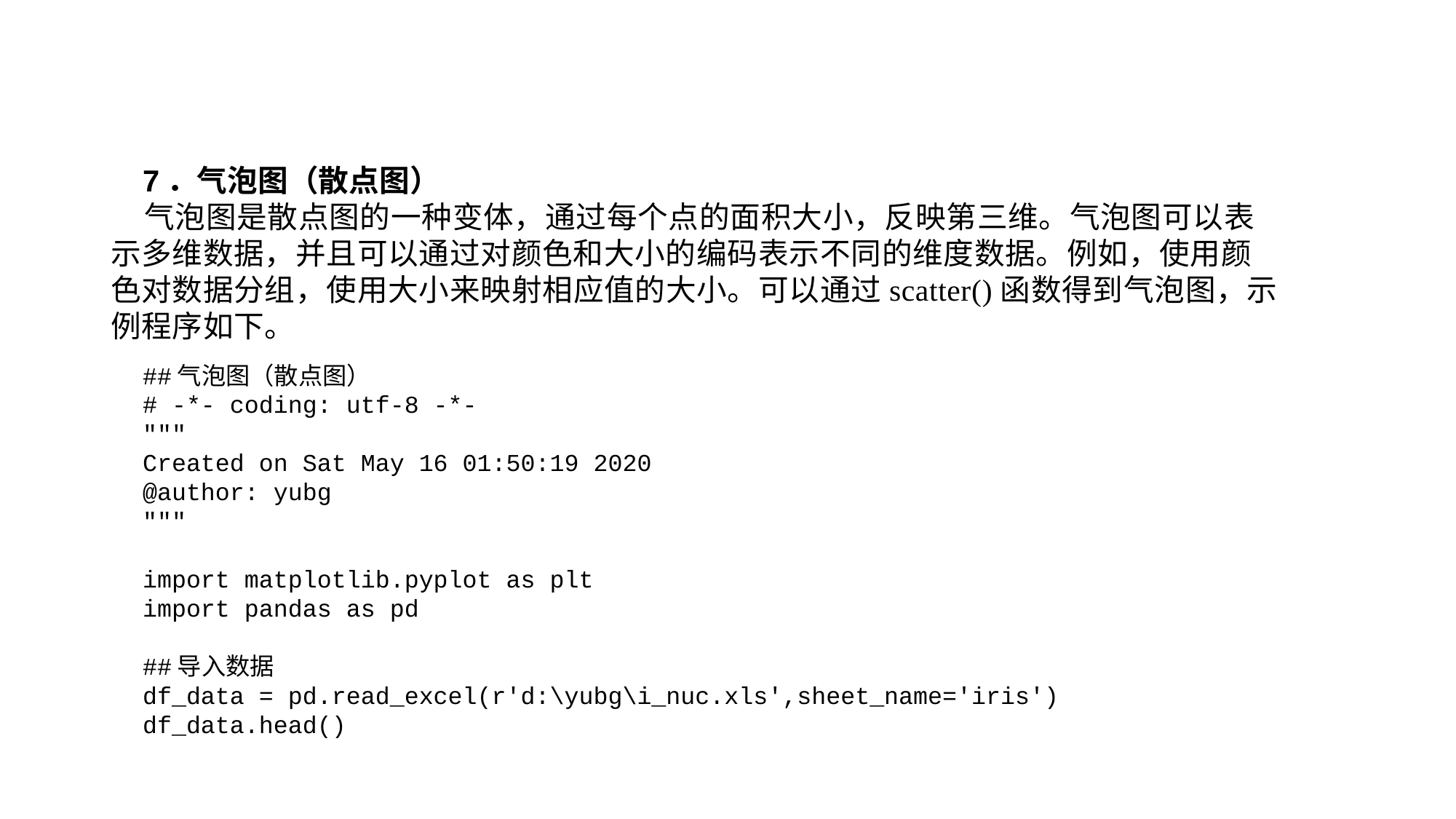

7．气泡图（散点图）
气泡图是散点图的一种变体，通过每个点的面积大小，反映第三维。气泡图可以表示多维数据，并且可以通过对颜色和大小的编码表示不同的维度数据。例如，使用颜色对数据分组，使用大小来映射相应值的大小。可以通过scatter()函数得到气泡图，示例程序如下。

##气泡图（散点图）
# -*- coding: utf-8 -*-
"""
Created on Sat May 16 01:50:19 2020
@author: yubg
"""

import matplotlib.pyplot as plt
import pandas as pd

##导入数据
df_data = pd.read_excel(r'd:\yubg\i_nuc.xls',sheet_name='iris')
df_data.head()